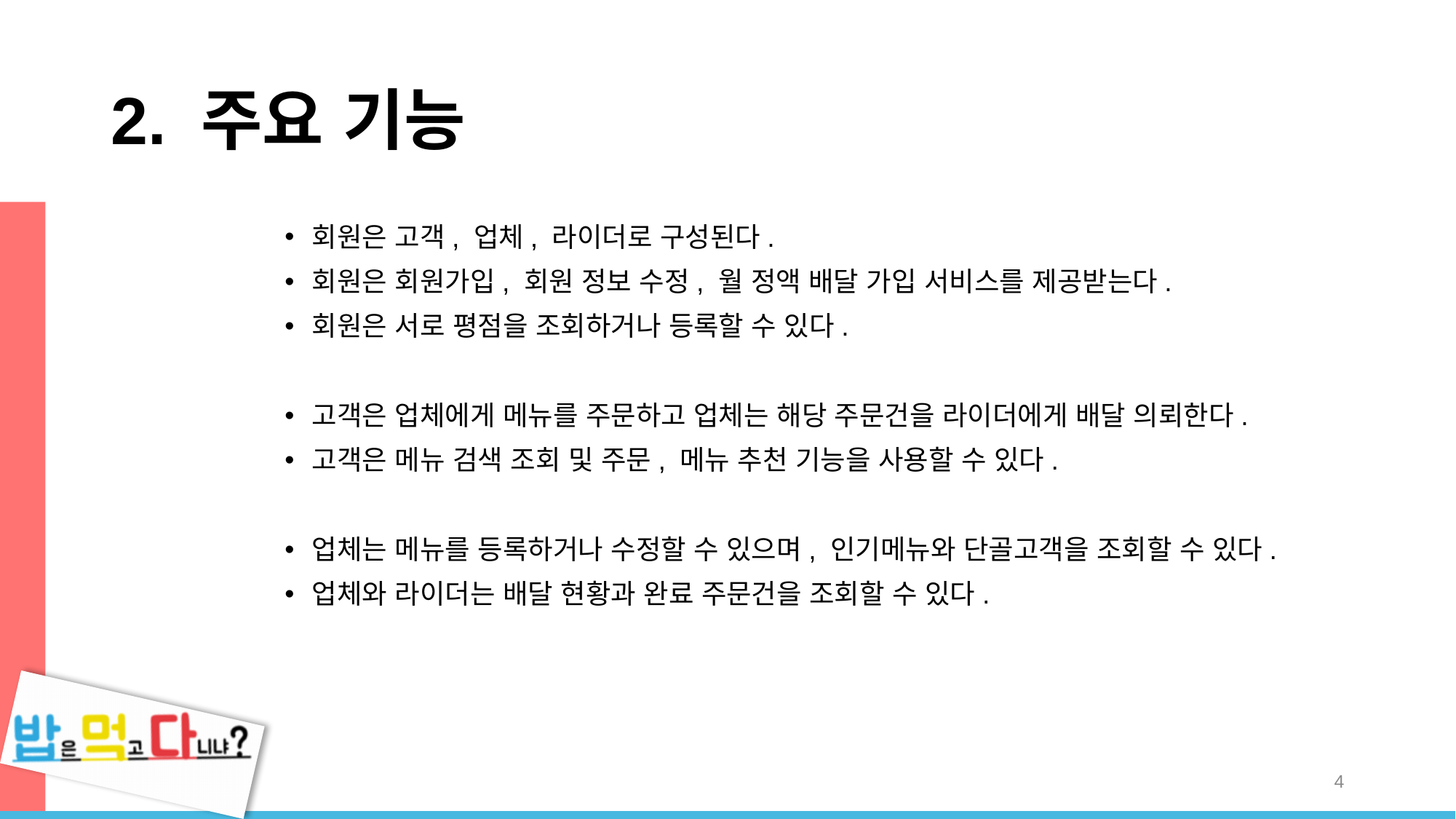

# 2. 주요 기능
회원은 고객, 업체, 라이더로 구성된다.
회원은 회원가입, 회원 정보 수정, 월 정액 배달 가입 서비스를 제공받는다.
회원은 서로 평점을 조회하거나 등록할 수 있다.

고객은 업체에게 메뉴를 주문하고 업체는 해당 주문건을 라이더에게 배달 의뢰한다.
고객은 메뉴 검색 조회 및 주문, 메뉴 추천 기능을 사용할 수 있다.

업체는 메뉴를 등록하거나 수정할 수 있으며, 인기메뉴와 단골고객을 조회할 수 있다.
업체와 라이더는 배달 현황과 완료 주문건을 조회할 수 있다.
4